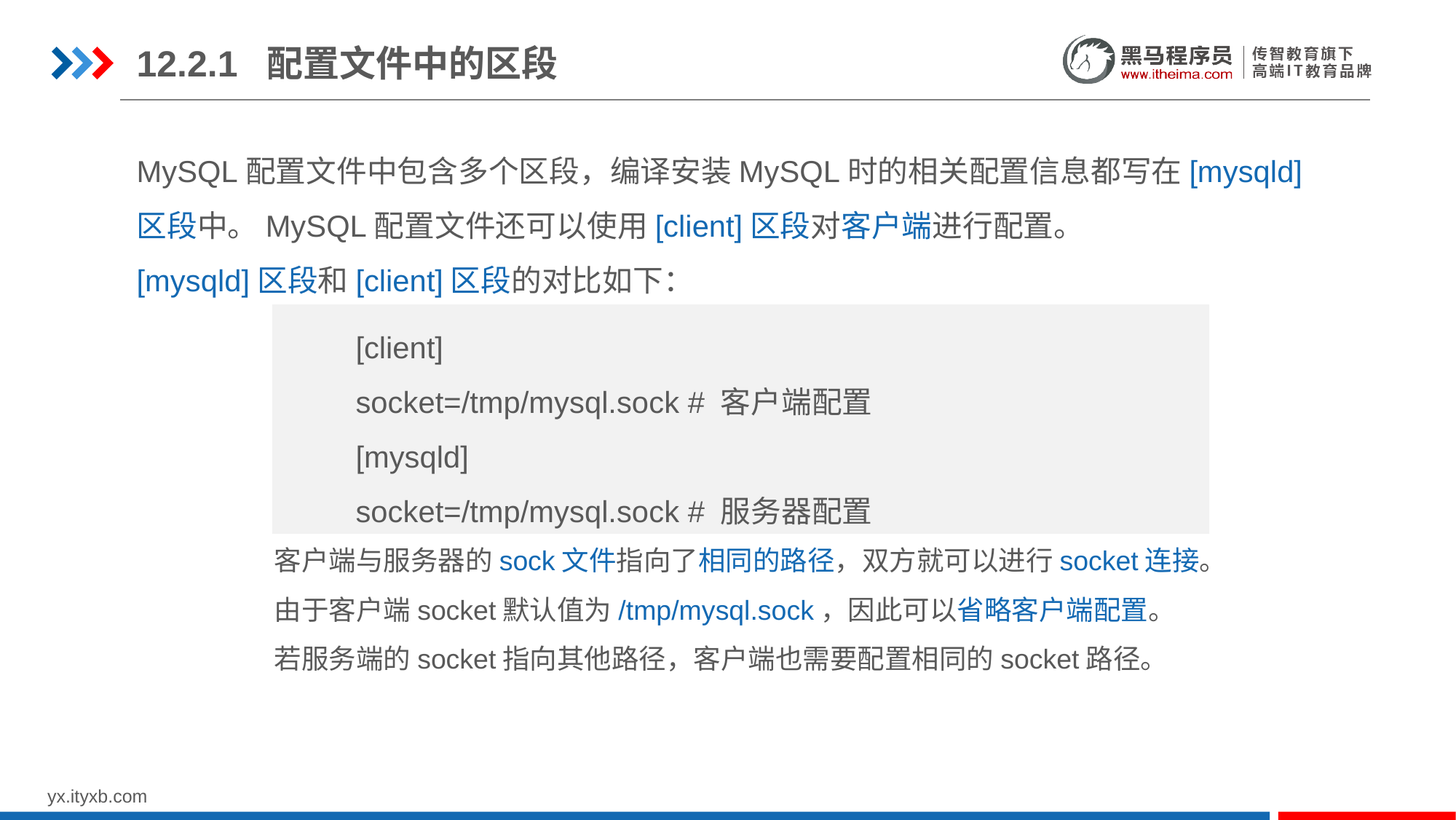

12.2.1  配置文件中的区段
MySQL配置文件中包含多个区段，编译安装MySQL时的相关配置信息都写在[mysqld]区段中。MySQL配置文件还可以使用[client]区段对客户端进行配置。
[mysqld]区段和[client]区段的对比如下：
[client]
socket=/tmp/mysql.sock # 客户端配置
[mysqld]
socket=/tmp/mysql.sock # 服务器配置
客户端与服务器的sock文件指向了相同的路径，双方就可以进行socket连接。
由于客户端socket默认值为/tmp/mysql.sock，因此可以省略客户端配置。
若服务端的socket指向其他路径，客户端也需要配置相同的socket路径。